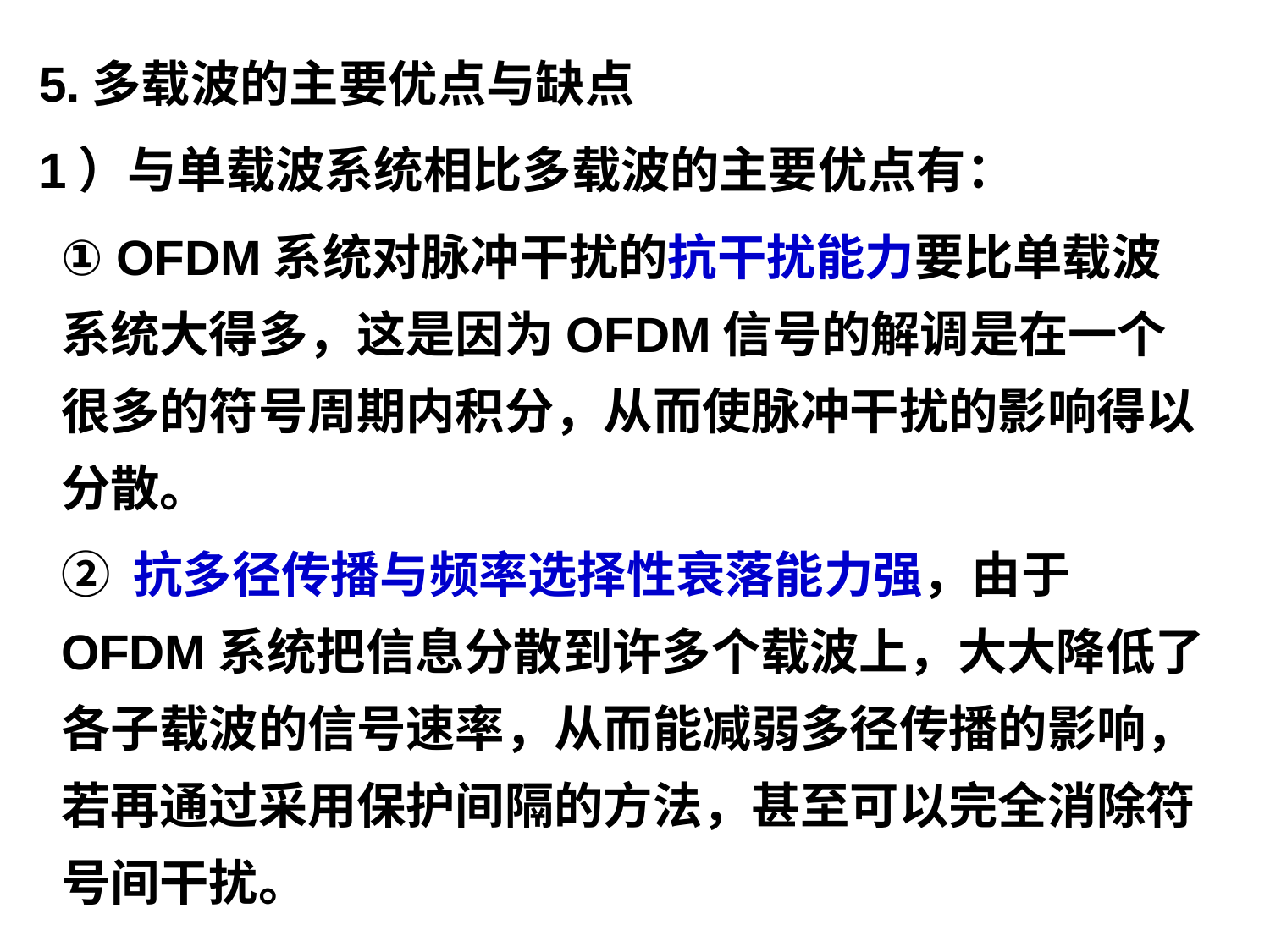

5.多载波的主要优点与缺点
   1）与单载波系统相比多载波的主要优点有：
① OFDM系统对脉冲干扰的抗干扰能力要比单载波系统大得多，这是因为OFDM信号的解调是在一个很多的符号周期内积分，从而使脉冲干扰的影响得以分散。
② 抗多径传播与频率选择性衰落能力强，由于OFDM系统把信息分散到许多个载波上，大大降低了各子载波的信号速率，从而能减弱多径传播的影响，若再通过采用保护间隔的方法，甚至可以完全消除符号间干扰。